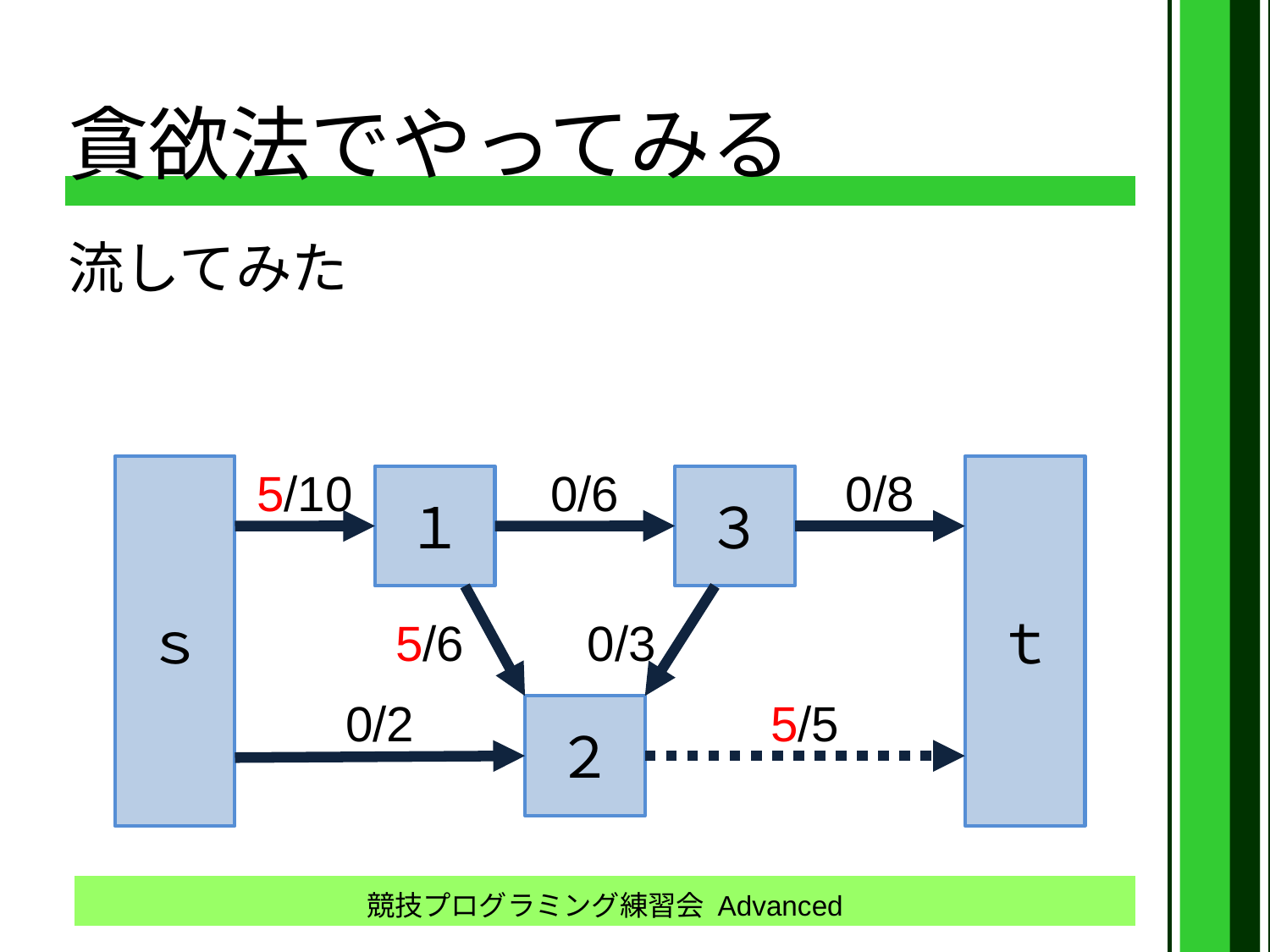

# 貪欲法でやってみる
流してみた
ｓ
5/10
0/6
0/8
ｔ
１
３
5/6
0/3
0/2
5/5
２
競技プログラミング練習会 Advanced